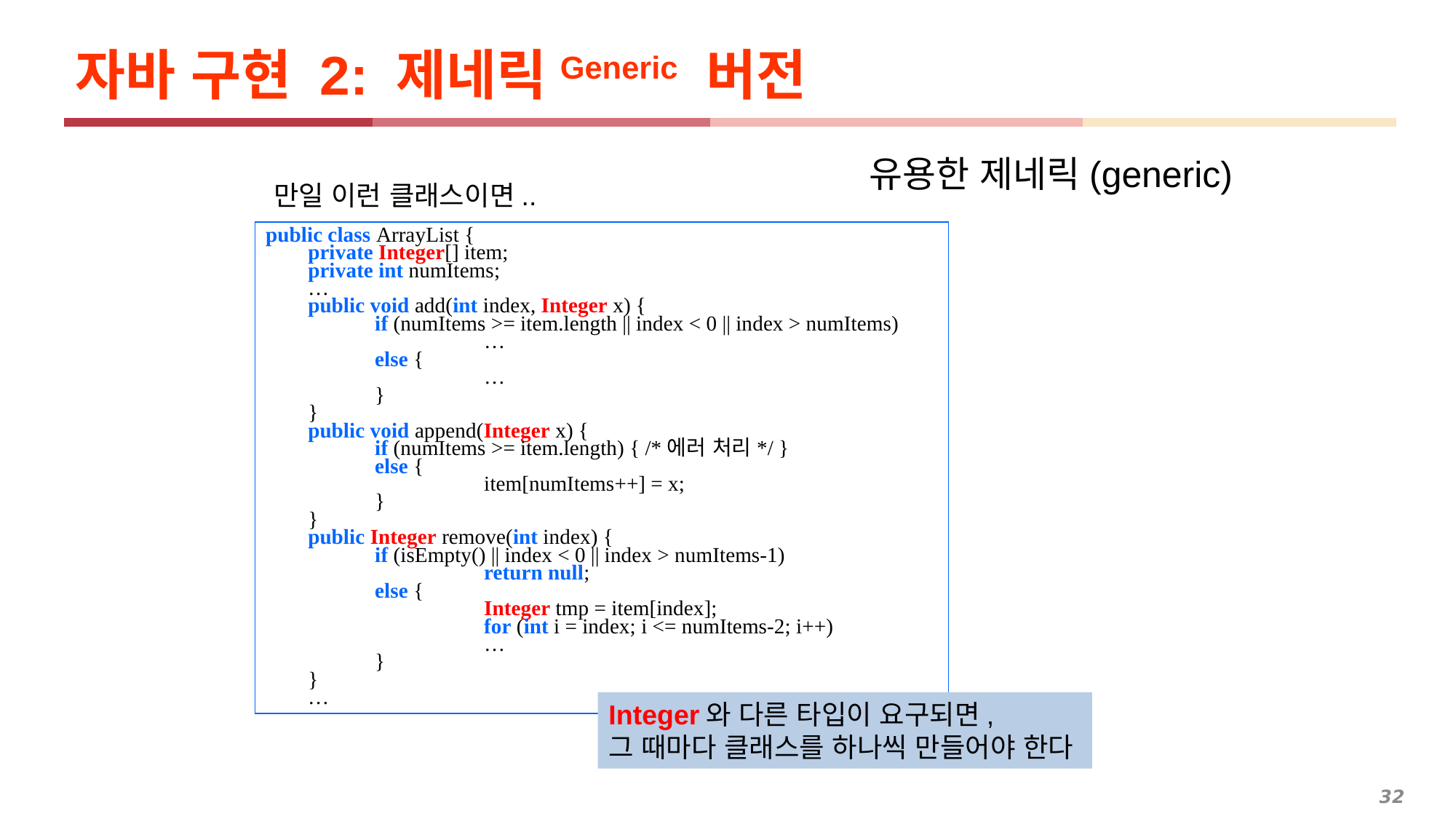

자바 구현 2: 제네릭Generic 버전
유용한 제네릭(generic)
만일 이런 클래스이면..
public class ArrayList {
        private Integer[] item;
        private int numItems;
        …
        public void add(int index, Integer x) {
	if (numItems >= item.length || index < 0 || index > numItems)
		…
	else {
		…
	}
        }
        public void append(Integer x) {
	if (numItems >= item.length) { /*에러 처리*/ }
	else {
		item[numItems++] = x;
	}
        }
        public Integer remove(int index) {
	if (isEmpty() || index < 0 || index > numItems-1)
		return null;
	else {
		Integer tmp = item[index];
		for (int i = index; i <= numItems-2; i++)
		…
	}
        }
        …
Integer와 다른 타입이 요구되면,
그 때마다 클래스를 하나씩 만들어야 한다